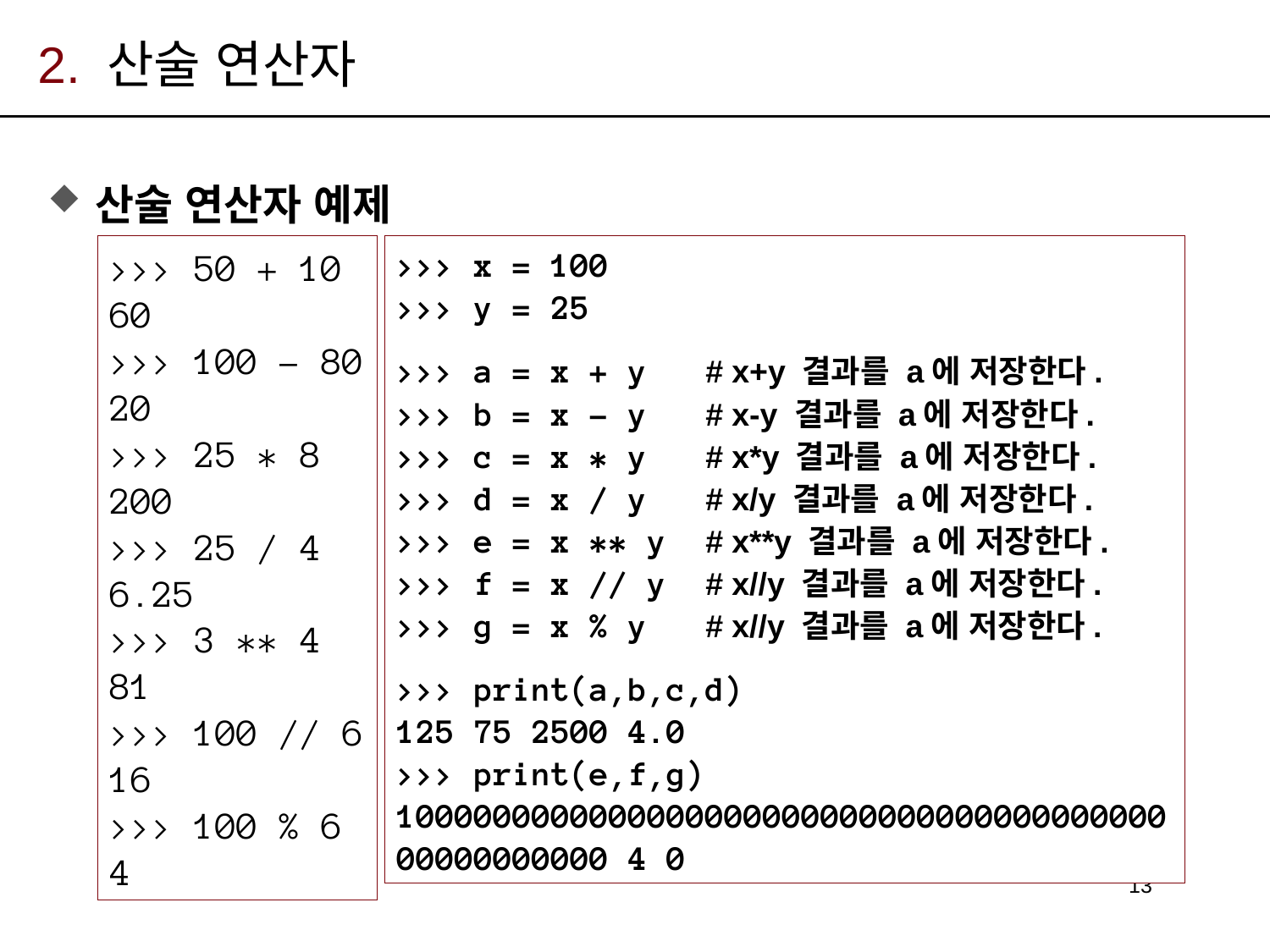

# 2. 산술 연산자
산술 연산자 예제
>>> 50 + 10
60
>>> 100 - 80
20
>>> 25 * 8
200
>>> 25 / 4
6.25
>>> 3 ** 4
81
>>> 100 // 6
16
>>> 100 % 6
4
>>> x = 100
>>> y = 25

>>> a = x + y   # x+y 결과를 a에 저장한다.
>>> b = x – y   # x-y 결과를 a에 저장한다.
>>> c = x * y   # x*y 결과를 a에 저장한다.
>>> d = x / y   # x/y 결과를 a에 저장한다.
>>> e = x ** y  # x**y 결과를 a에 저장한다.
>>> f = x // y  # x//y 결과를 a에 저장한다.
>>> g = x % y   # x//y 결과를 a에 저장한다.

>>> print(a,b,c,d)
125 75 2500 4.0
>>> print(e,f,g)
100000000000000000000000000000000000000000000000000 4 0
13